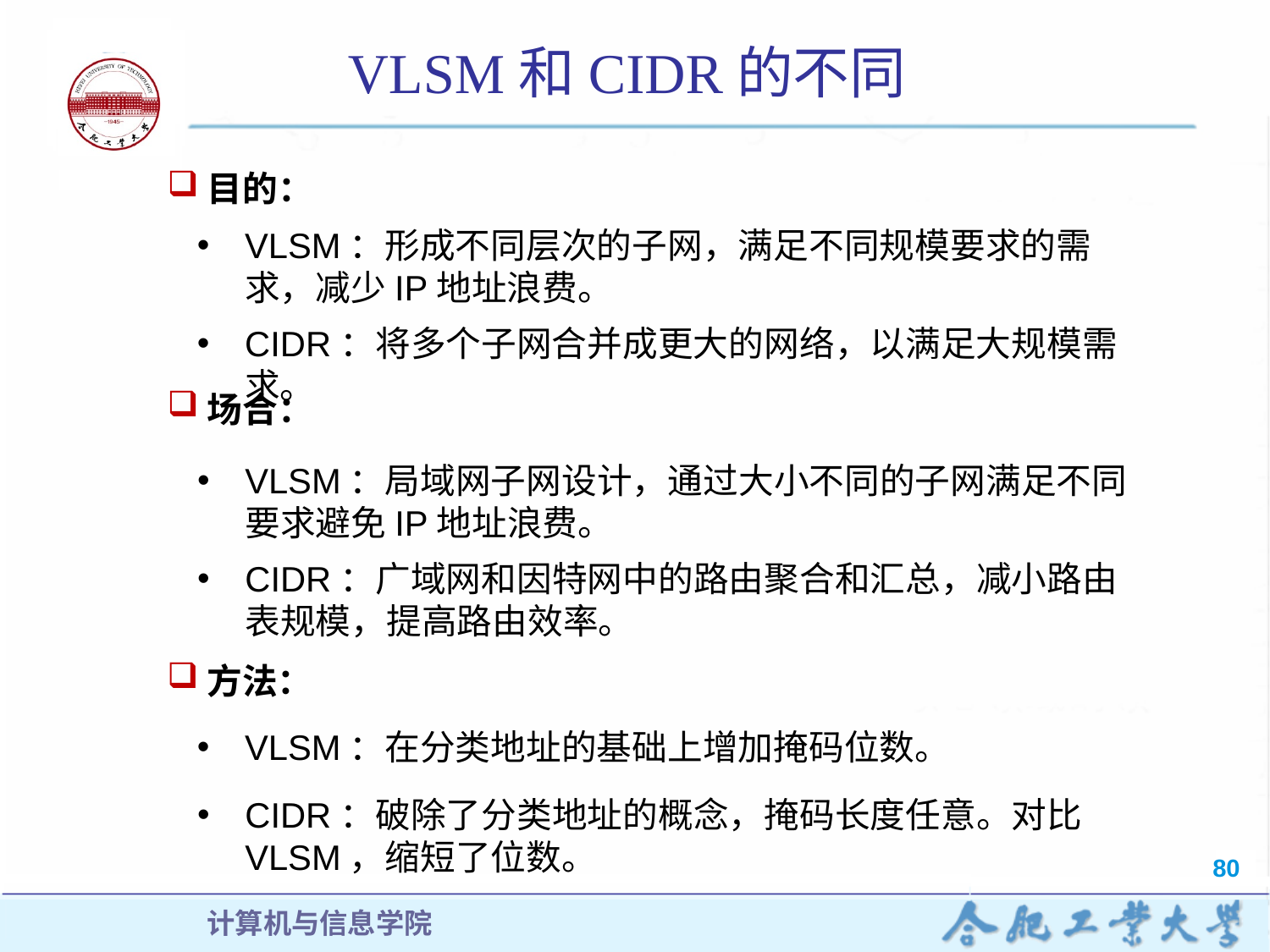

VLSM和CIDR的不同
目的：
VLSM：形成不同层次的子网，满足不同规模要求的需求，减少IP地址浪费。
CIDR：将多个子网合并成更大的网络，以满足大规模需求。
场合：
VLSM：局域网子网设计，通过大小不同的子网满足不同要求避免IP地址浪费。
CIDR：广域网和因特网中的路由聚合和汇总，减小路由表规模，提高路由效率。
方法：
VLSM：在分类地址的基础上增加掩码位数。
CIDR：破除了分类地址的概念，掩码长度任意。对比VLSM，缩短了位数。